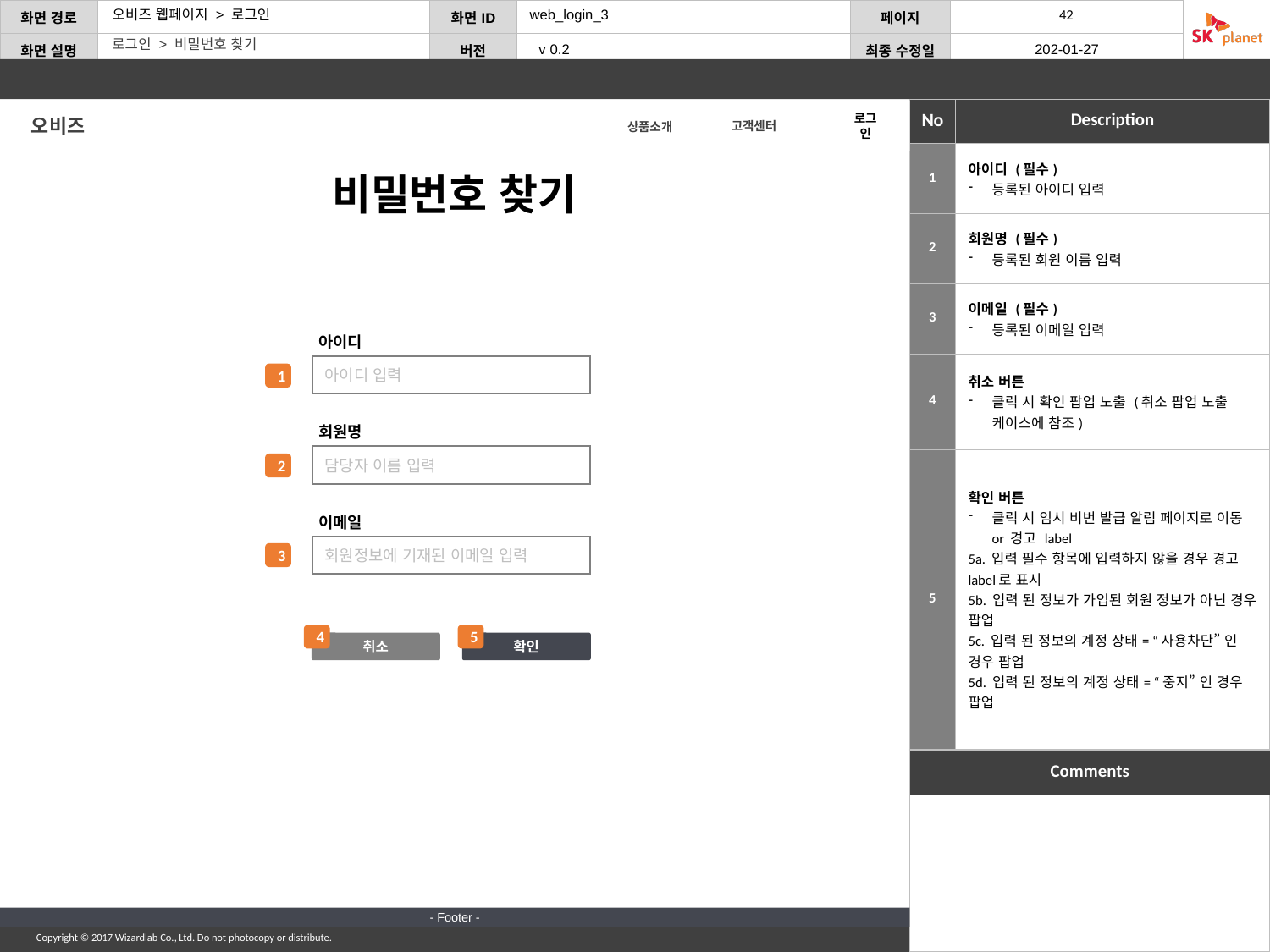

web_login_3
로그인 > 비밀번호 찾기

오비즈
로그인
고객센터
상품소개
| 1 | 아이디 (필수) 등록된 아이디 입력 |
| --- | --- |
| 2 | 회원명 (필수) 등록된 회원 이름 입력 |
| 3 | 이메일 (필수) 등록된 이메일 입력 |
| 4 | 취소 버튼 클릭 시 확인 팝업 노출 (취소 팝업 노출 케이스에 참조) |
| 5 | 확인 버튼 클릭 시 임시 비번 발급 알림 페이지로 이동 or 경고 label 5a. 입력 필수 항목에 입력하지 않을 경우 경고 label로 표시 5b. 입력 된 정보가 가입된 회원 정보가 아닌 경우 팝업 5c. 입력 된 정보의 계정 상태= “사용차단” 인 경우 팝업 5d. 입력 된 정보의 계정 상태= “중지” 인 경우 팝업 |
비밀번호 찾기
아이디
아이디 입력
1
회원명
담당자 이름 입력
2
이메일
회원정보에 기재된 이메일 입력
3
4
5
취소
확인

- Footer -